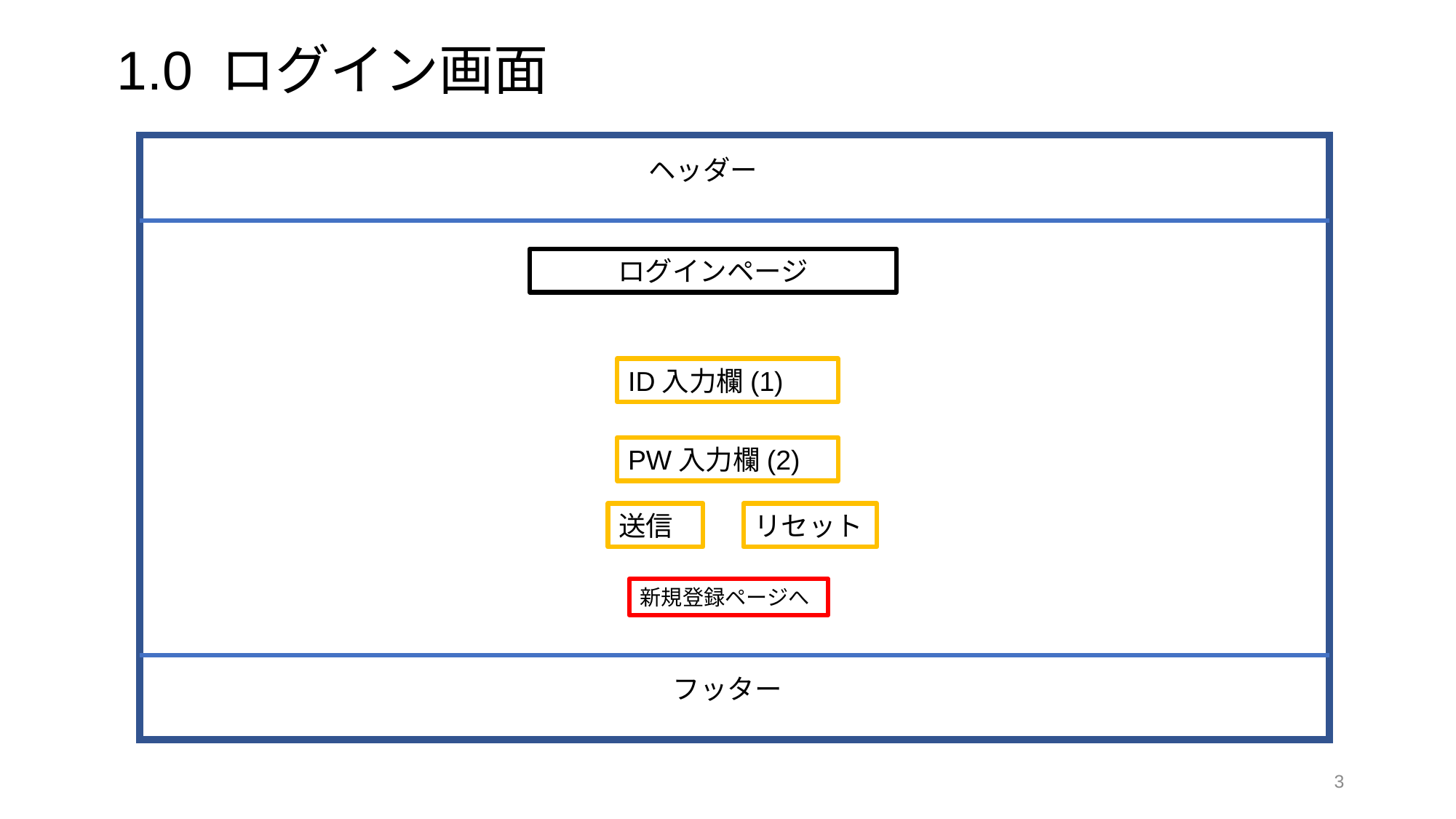

1.0 ログイン画面

ヘッダー
ログインページ
ID入力欄(1)
PW入力欄(2)
送信
リセット
新規登録ページへ
フッター
3